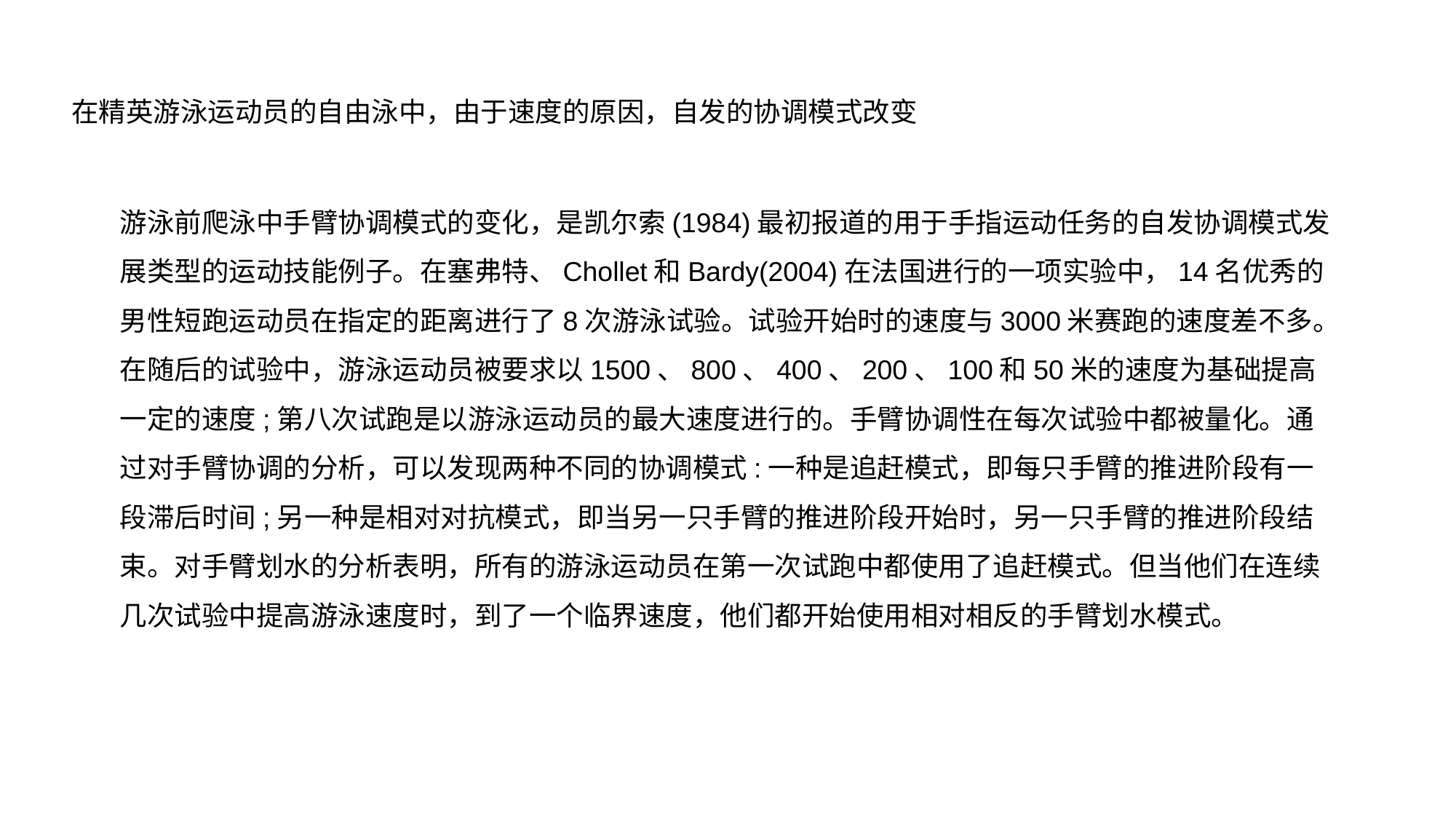

在精英游泳运动员的自由泳中，由于速度的原因，自发的协调模式改变
游泳前爬泳中手臂协调模式的变化，是凯尔索(1984)最初报道的用于手指运动任务的自发协调模式发展类型的运动技能例子。在塞弗特、Chollet和Bardy(2004)在法国进行的一项实验中，14名优秀的男性短跑运动员在指定的距离进行了8次游泳试验。试验开始时的速度与3000米赛跑的速度差不多。在随后的试验中，游泳运动员被要求以1500、800、400、200、100和50米的速度为基础提高一定的速度;第八次试跑是以游泳运动员的最大速度进行的。手臂协调性在每次试验中都被量化。通过对手臂协调的分析，可以发现两种不同的协调模式:一种是追赶模式，即每只手臂的推进阶段有一段滞后时间;另一种是相对对抗模式，即当另一只手臂的推进阶段开始时，另一只手臂的推进阶段结束。对手臂划水的分析表明，所有的游泳运动员在第一次试跑中都使用了追赶模式。但当他们在连续几次试验中提高游泳速度时，到了一个临界速度，他们都开始使用相对相反的手臂划水模式。